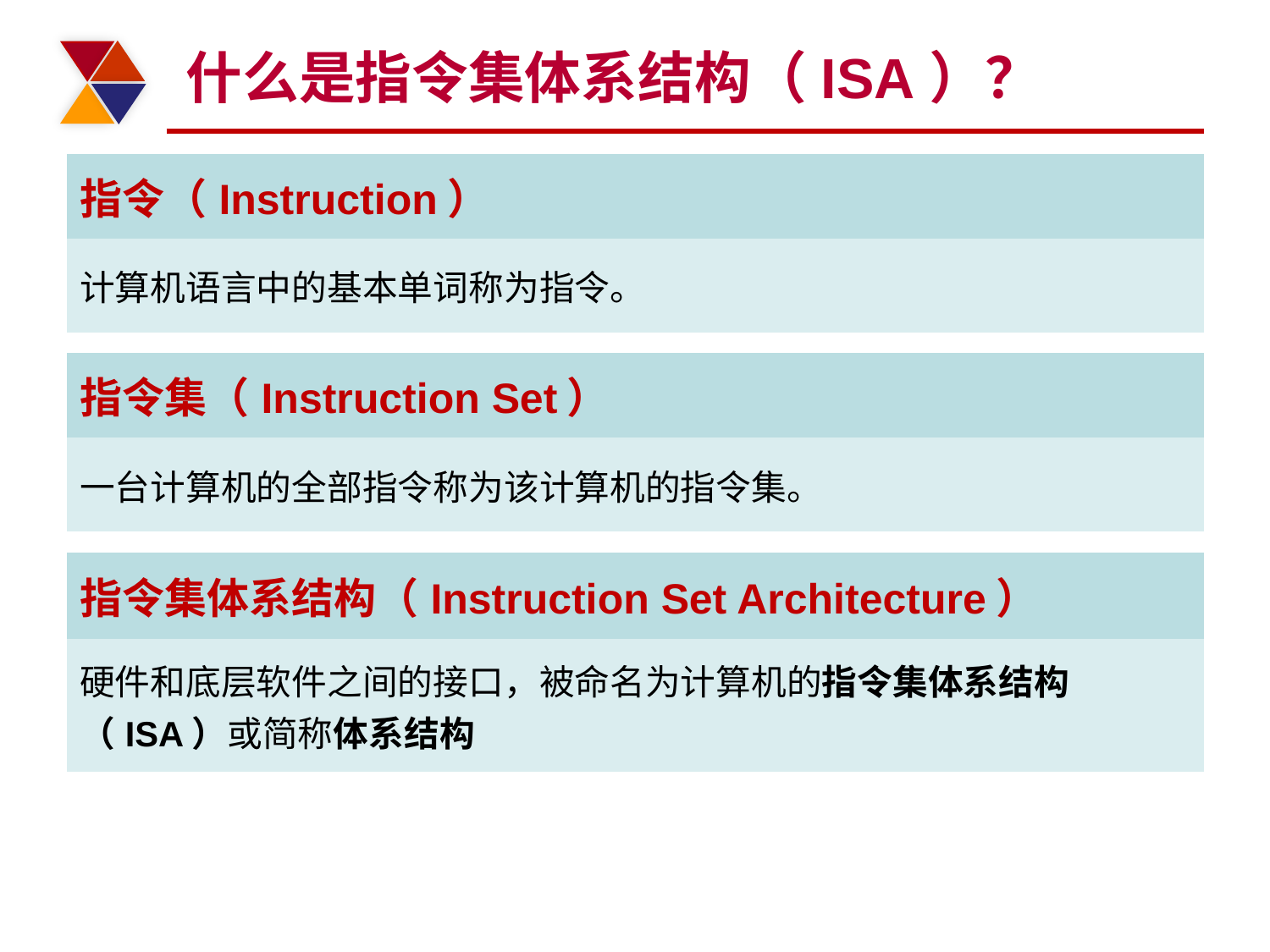

# 什么是指令集体系结构（ISA）？

| 指令（Instruction） |
| --- |
| 计算机语言中的基本单词称为指令。 |
| 指令集（Instruction Set） |
| --- |
| 一台计算机的全部指令称为该计算机的指令集。 |
| 指令集体系结构（Instruction Set Architecture） |
| --- |
| 硬件和底层软件之间的接口，被命名为计算机的指令集体系结构（ISA）或简称体系结构 |